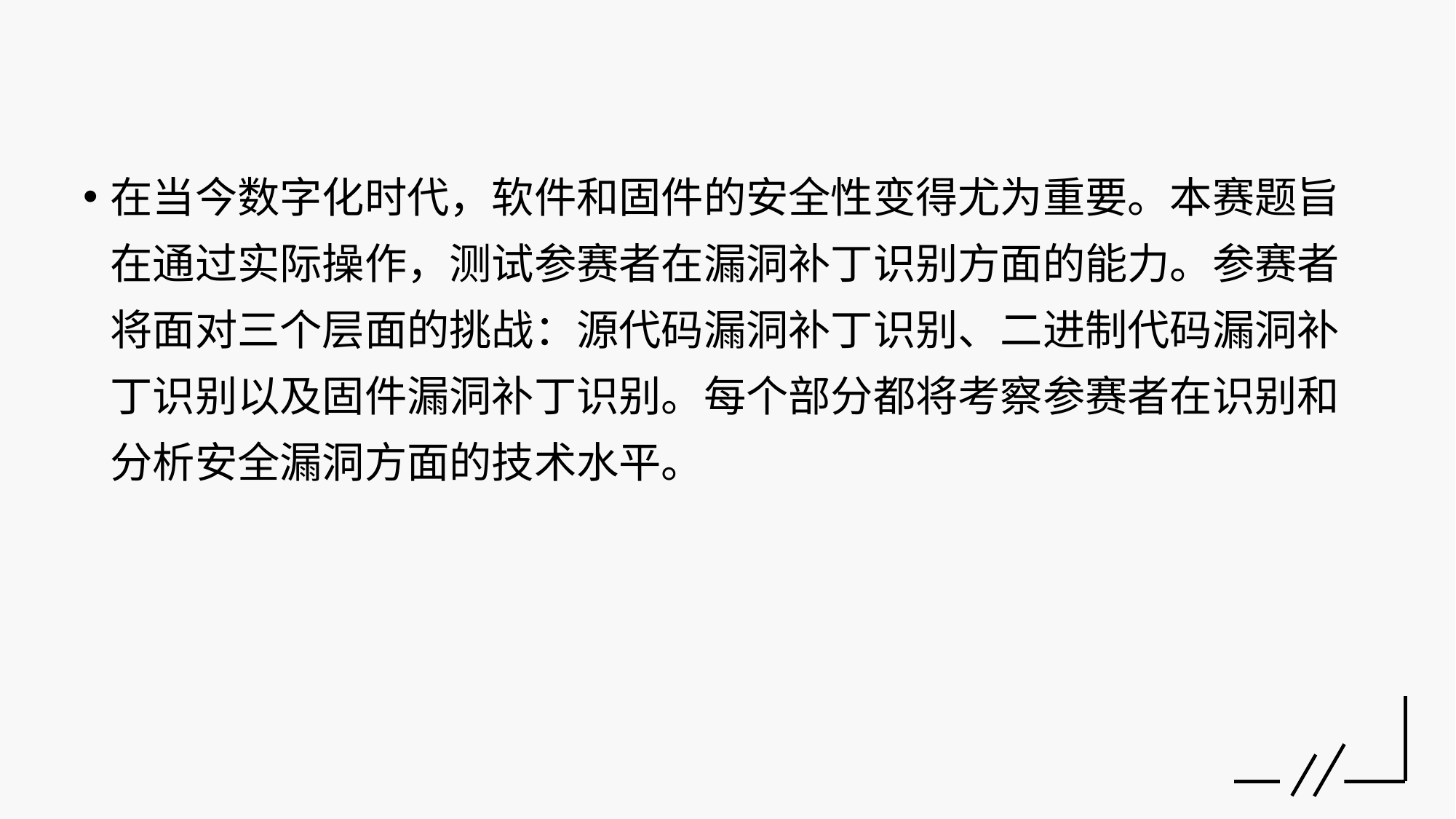

在当今数字化时代，软件和固件的安全性变得尤为重要。本赛题旨在通过实际操作，测试参赛者在漏洞补丁识别方面的能力。参赛者将面对三个层面的挑战：源代码漏洞补丁识别、二进制代码漏洞补丁识别以及固件漏洞补丁识别。每个部分都将考察参赛者在识别和分析安全漏洞方面的技术水平。